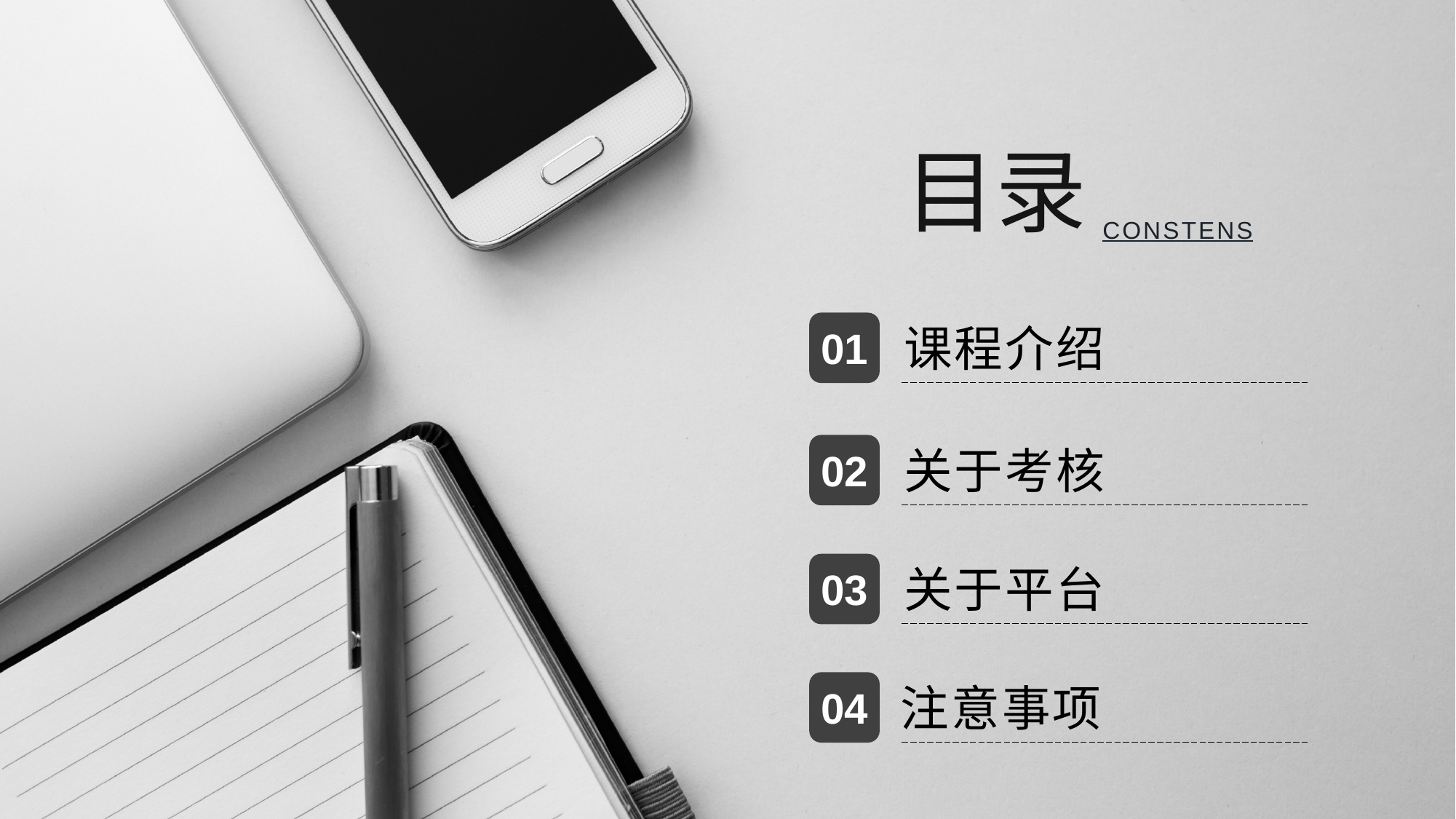

目录
CONSTENS

01
课程介绍

02
关于考核

03
关于平台
注意事项

04